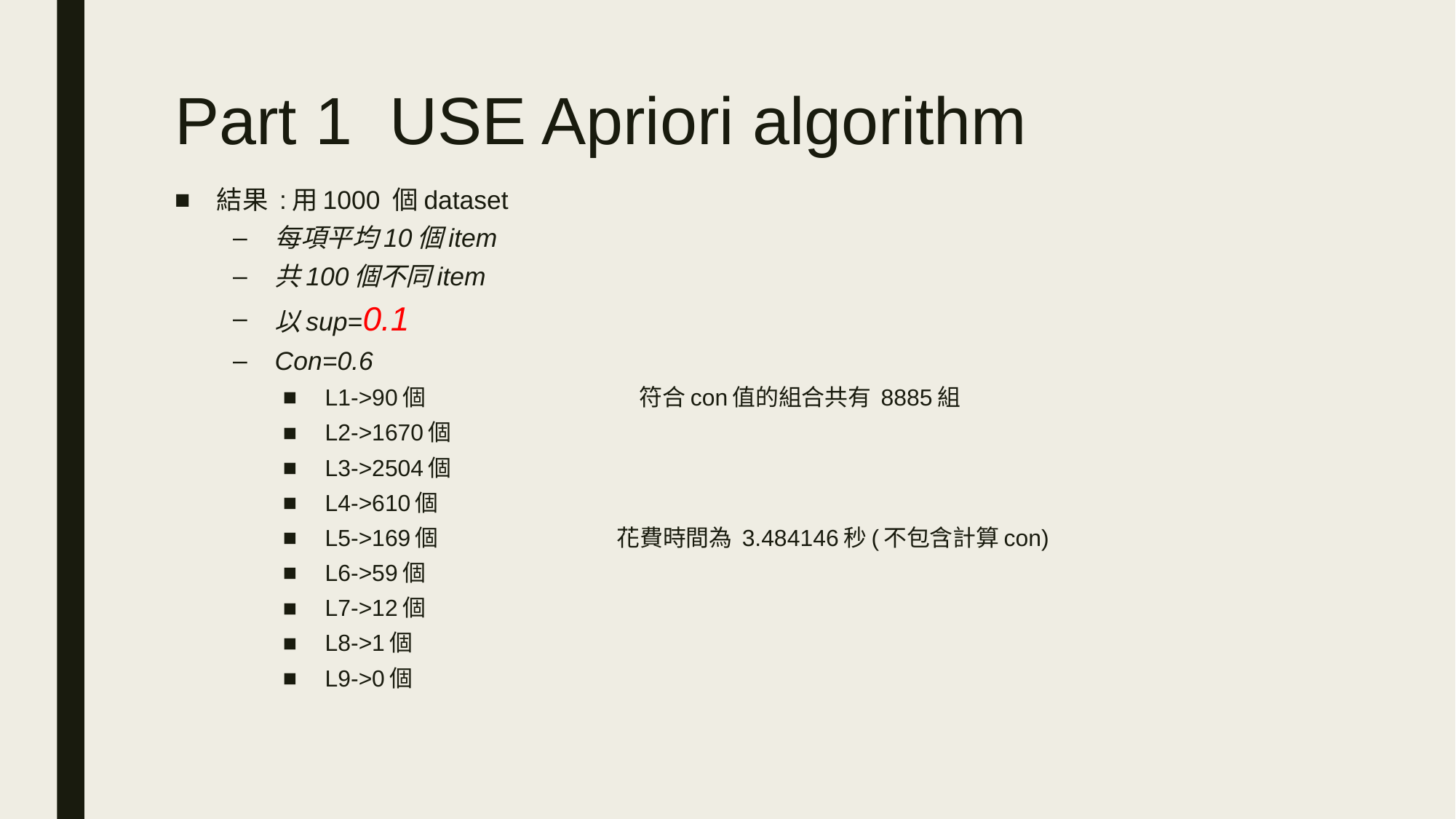

# Part 1  USE Apriori algorithm
結果 :用1000 個dataset
每項平均10個item
共100個不同item
以sup=0.1
Con=0.6
L1->90個                                          符合con值的組合共有 8885組
L2->1670個
L3->2504個
L4->610個
L5->169個                                   花費時間為 3.484146秒(不包含計算con)
L6->59個
L7->12個
L8->1個
L9->0個